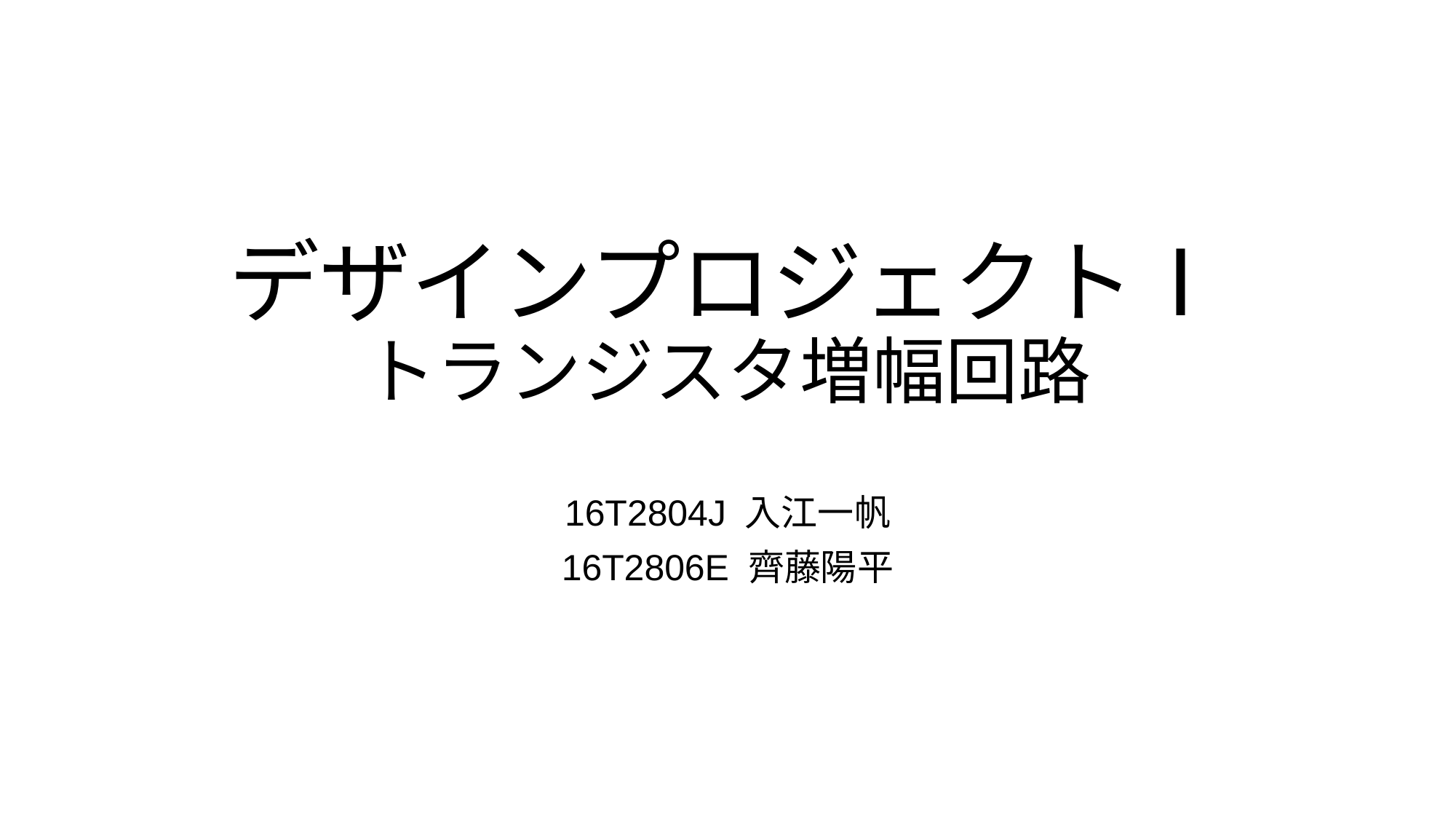

# デザインプロジェクトⅠ トランジスタ増幅回路

16T2804J 入江一帆
16T2806E 齊藤陽平